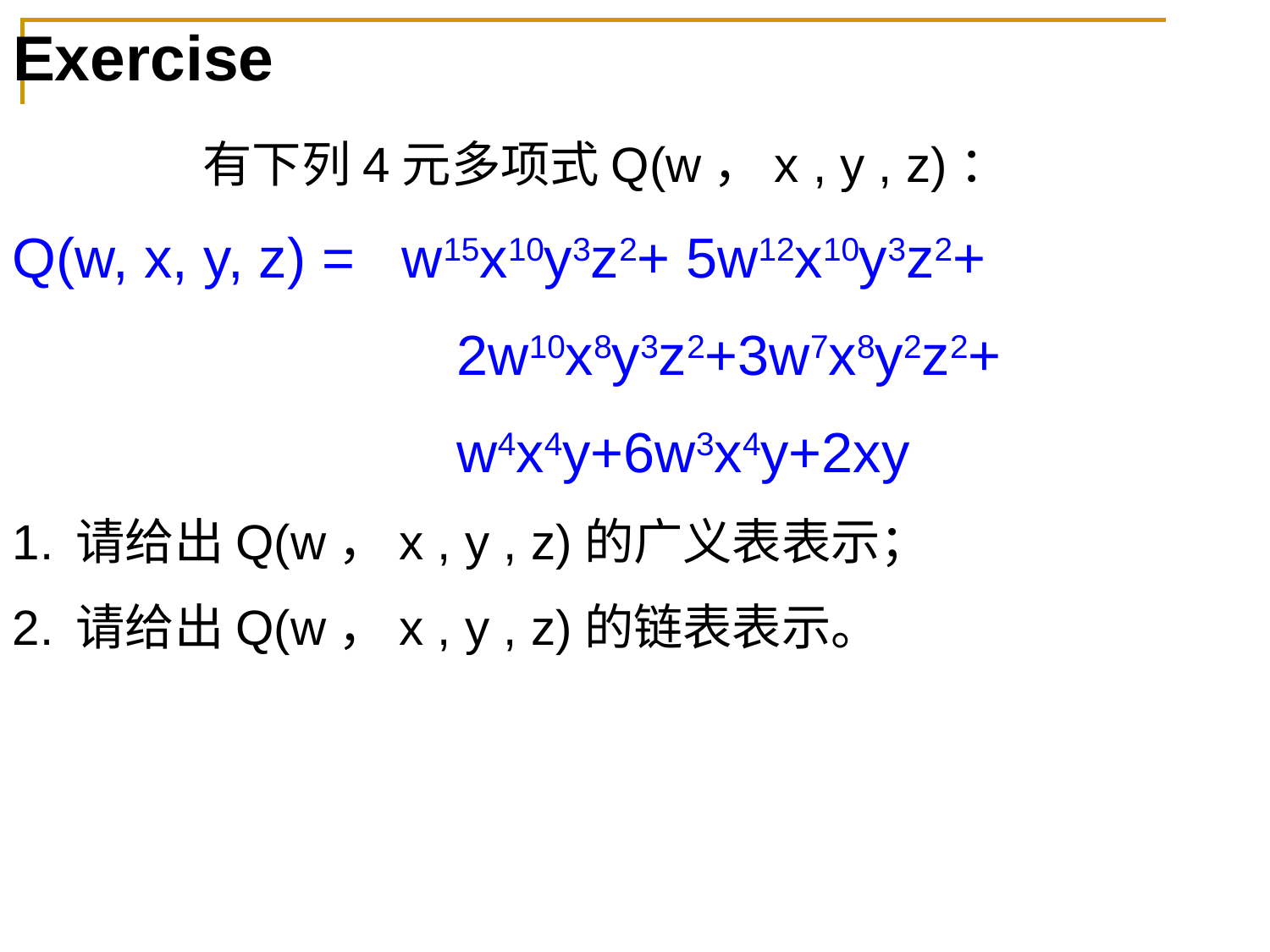

# Exercise
		有下列4元多项式Q(w，x , y , z)：
Q(w, x, y, z) =   w15x10y3z2+ 5w12x10y3z2+
				2w10x8y3z2+3w7x8y2z2+
				w4x4y+6w3x4y+2xy
请给出Q(w，x , y , z)的广义表表示；
请给出Q(w，x , y , z)的链表表示。